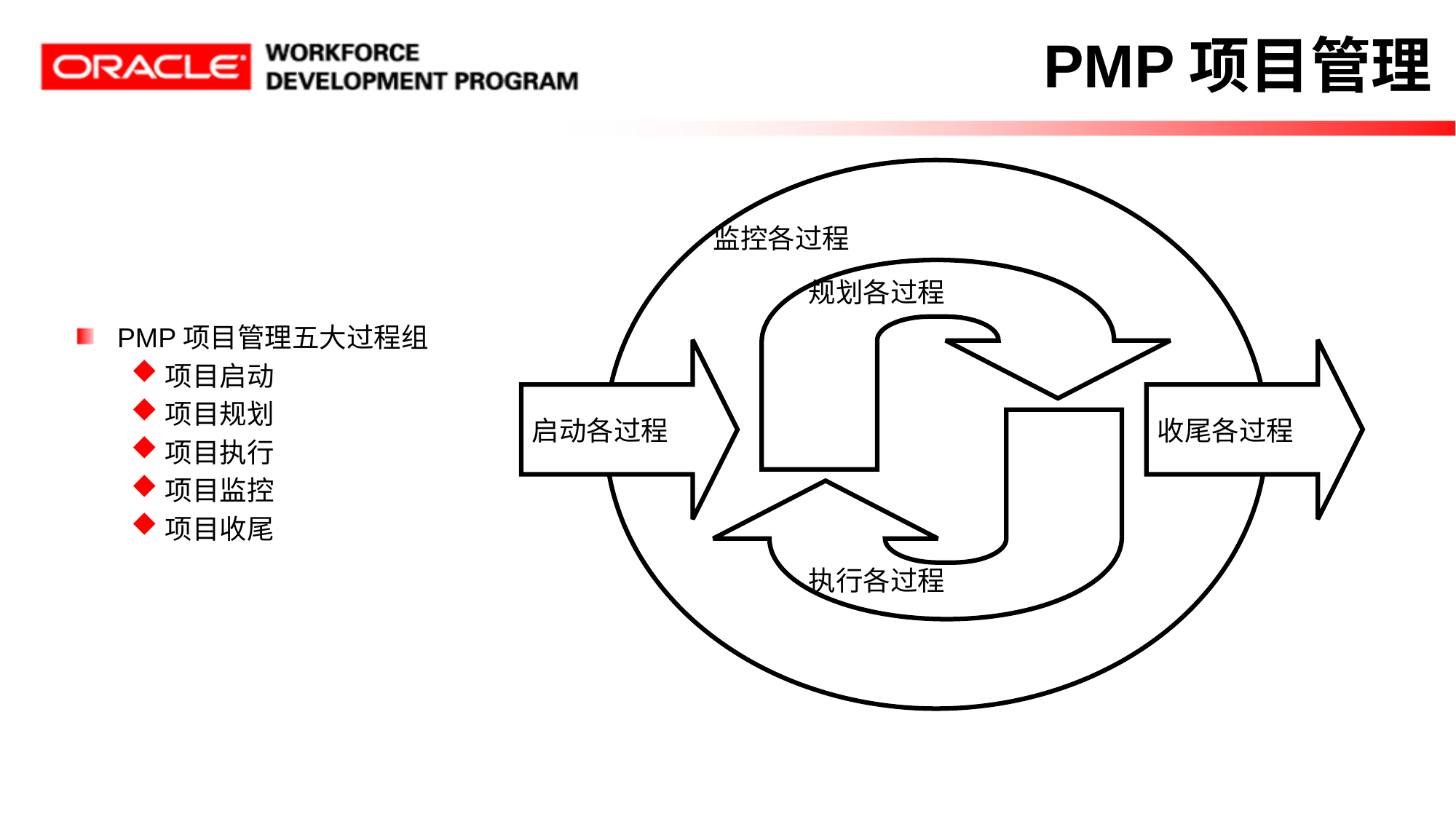

PMP项目管理
监控各过程

启动各过程
收尾各过程

规划各过程
执行各过程
PMP项目管理五大过程组
项目启动
项目规划
项目执行
项目监控
项目收尾